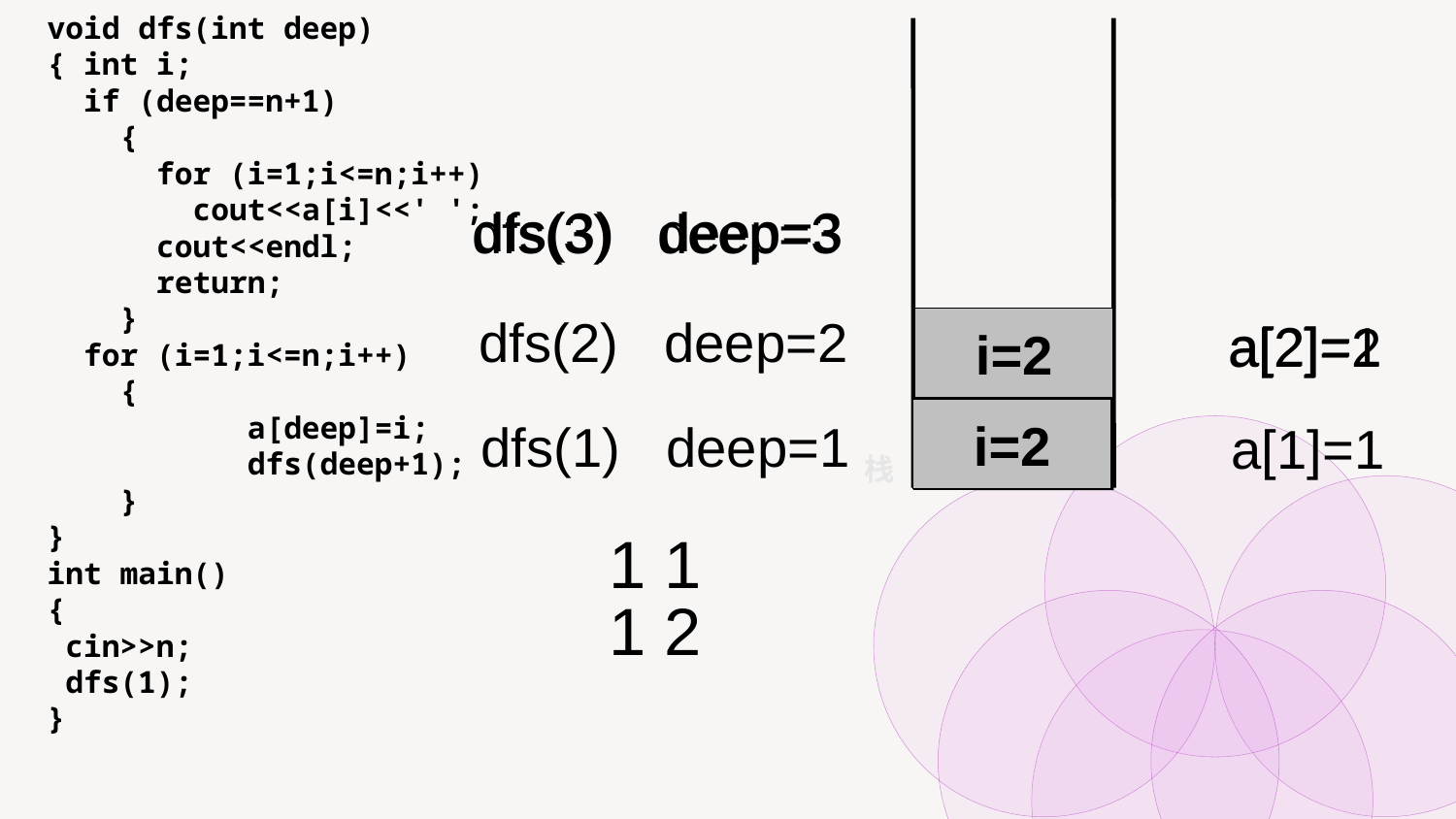

void dfs(int deep)
{ int i;
  if (deep==n+1)
    {
      for (i=1;i<=n;i++)
        cout<<a[i]<<' ';
      cout<<endl;
      return;
    }
  for (i=1;i<=n;i++)
    {
	   a[deep]=i;
	   dfs(deep+1);
    }
}
int main()
{
 cin>>n;
 dfs(1);
}

dfs(3)   deep=3
dfs(3)   deep=3
dfs(2)   deep=2
a[2]=1
a[2]=2
i=2
i=2
dfs(1)   deep=1
a[1]=1

栈
1 1
1 2